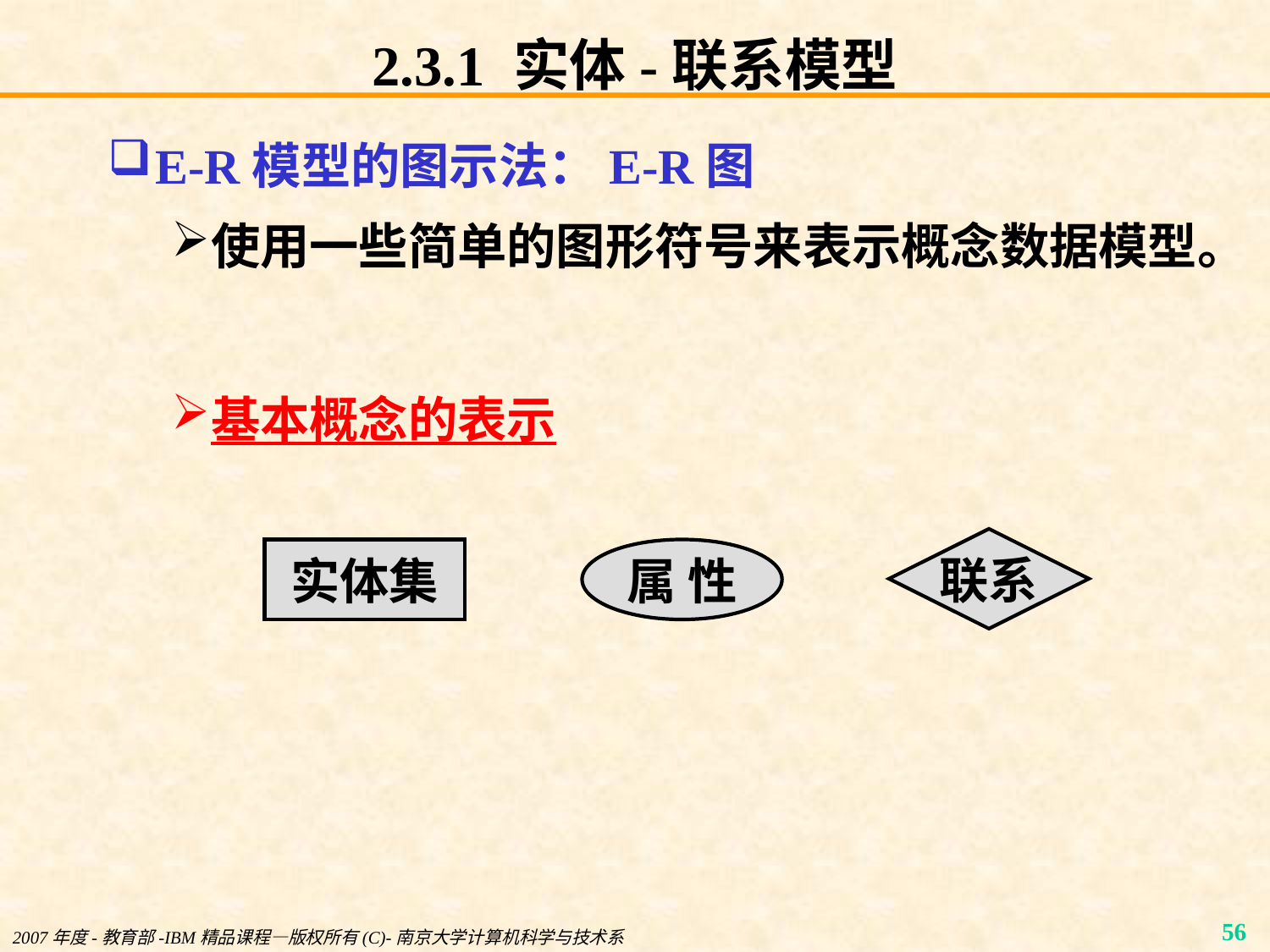

# 2.3.1 实体-联系模型
E-R模型的图示法：E-R图
使用一些简单的图形符号来表示概念数据模型。
基本概念的表示
联系
实体集
属 性
56
2007年度-教育部-IBM精品课程—版权所有(C)-南京大学计算机科学与技术系